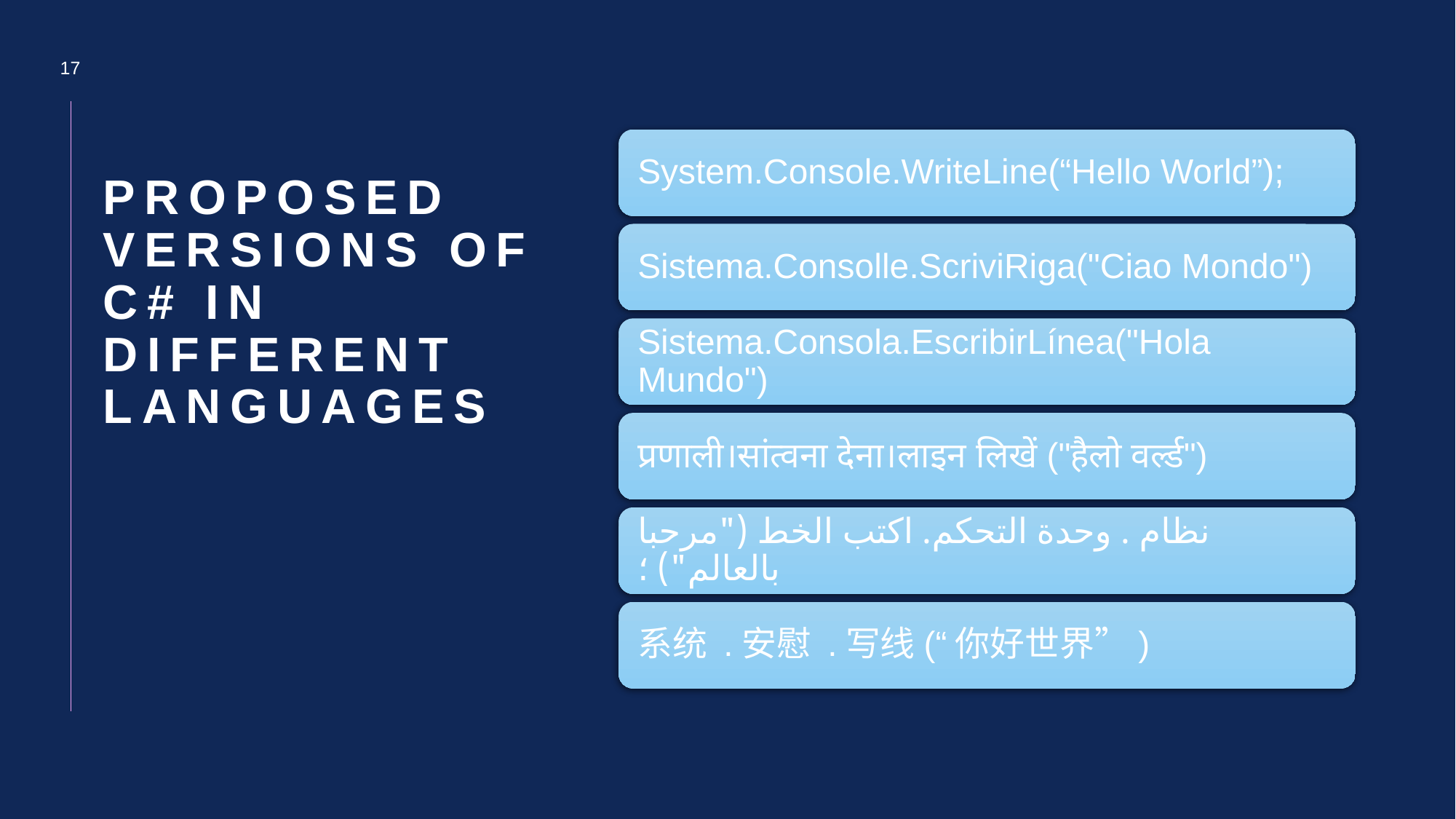

# Proposed Versions of c# in different languages
17
System.Console.WriteLine(“Hello World”);
Sistema.Consolle.ScriviRiga("Ciao Mondo")
Sistema.Consola.EscribirLínea("Hola Mundo")
प्रणाली।सांत्वना देना।लाइन लिखें ("हैलो वर्ल्ड")
نظام . وحدة التحكم. اكتب الخط ("مرحبا بالعالم") ؛
系统 .安慰 .写线(“你好世界”)